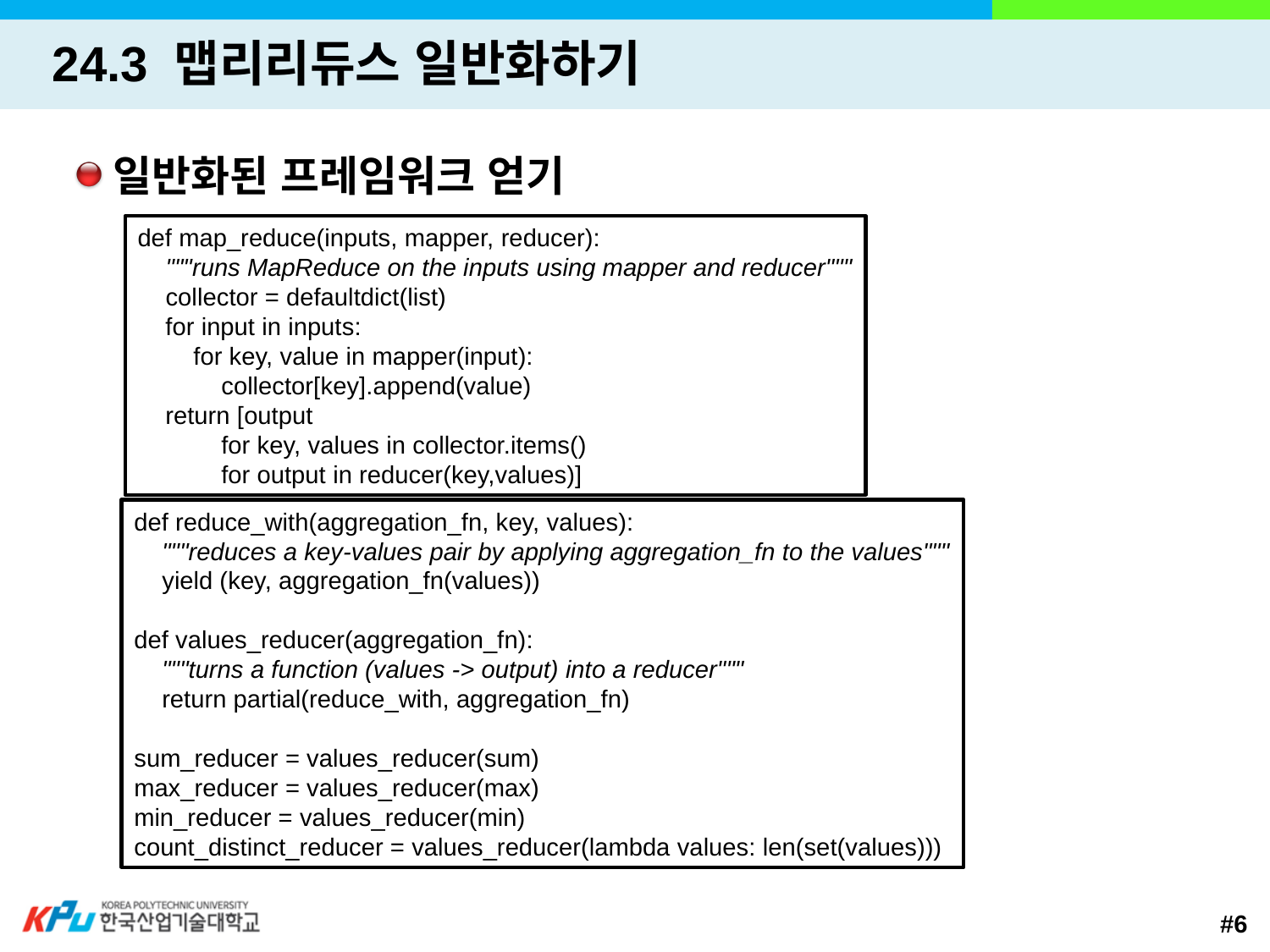

# 24.3 맵리리듀스 일반화하기
일반화된 프레임워크 얻기
def map_reduce(inputs, mapper, reducer):
    """runs MapReduce on the inputs using mapper and reducer"""
    collector = defaultdict(list)
    for input in inputs:
        for key, value in mapper(input):
            collector[key].append(value)
    return [output
            for key, values in collector.items()
            for output in reducer(key,values)]
def reduce_with(aggregation_fn, key, values):
    """reduces a key-values pair by applying aggregation_fn to the values"""
    yield (key, aggregation_fn(values))
def values_reducer(aggregation_fn):
    """turns a function (values -> output) into a reducer"""
    return partial(reduce_with, aggregation_fn)
sum_reducer = values_reducer(sum)
max_reducer = values_reducer(max)
min_reducer = values_reducer(min)
count_distinct_reducer = values_reducer(lambda values: len(set(values)))